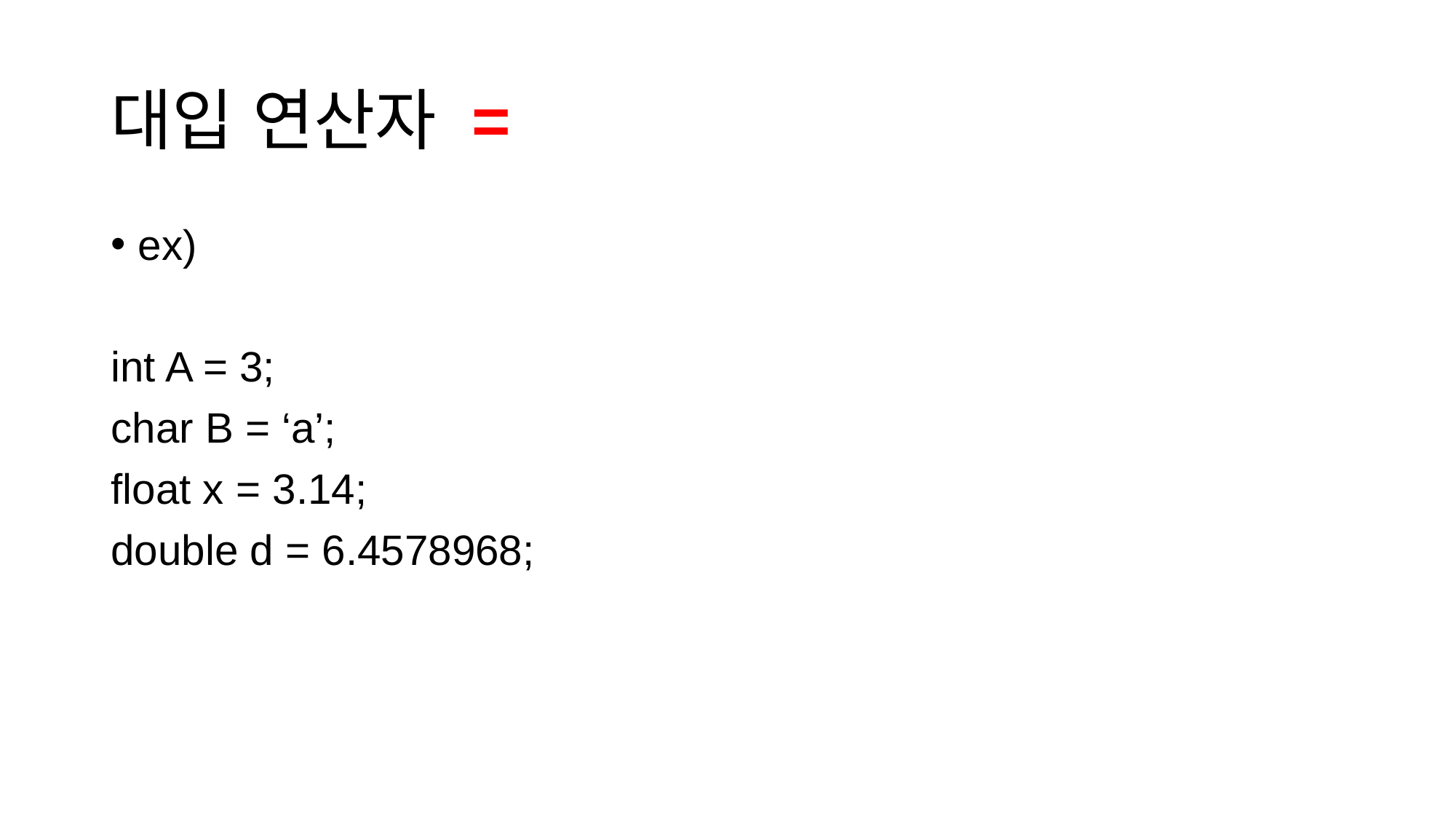

# 대입 연산자 =
ex)

int A = 3;
char B = ‘a’;
float x = 3.14;
double d = 6.4578968;